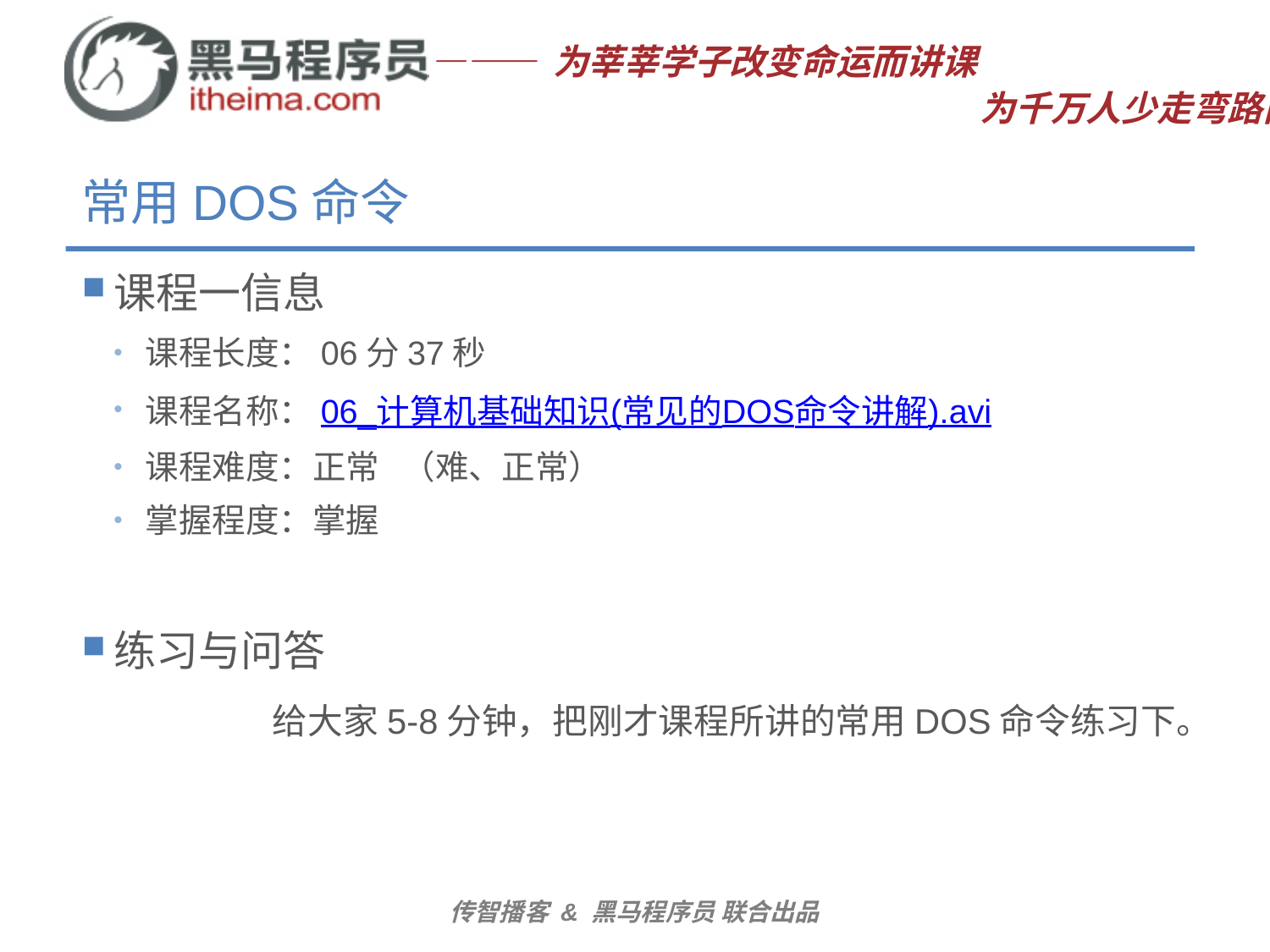

# 常用DOS命令
课程一信息
课程长度：06分37秒
课程名称：06_计算机基础知识(常见的DOS命令讲解).avi
课程难度：正常   （难、正常）
掌握程度：掌握

练习与问答
	给大家5-8分钟，把刚才课程所讲的常用DOS命令练习下。